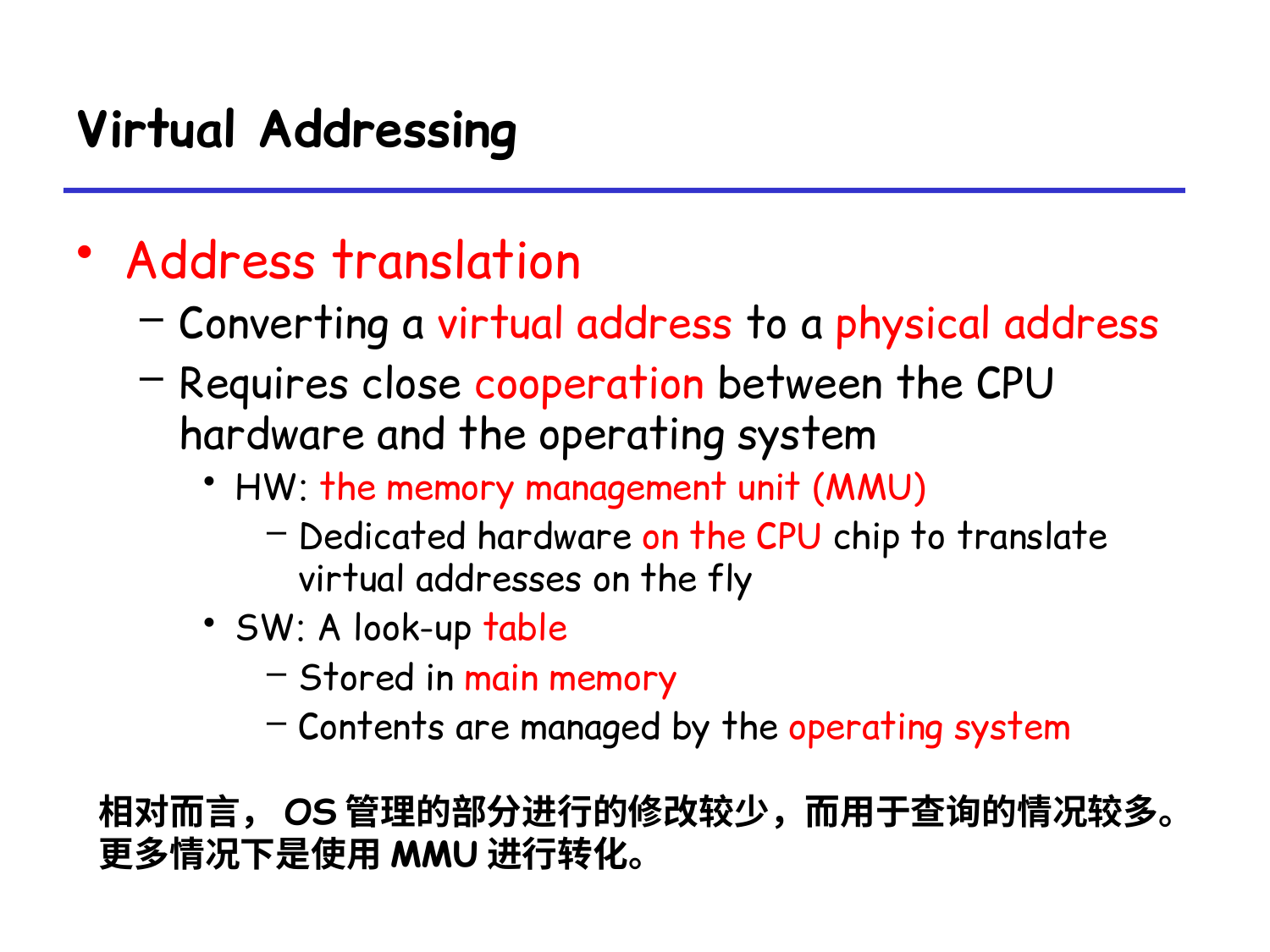

# Virtual Addressing
Address translation
Converting a virtual address to a physical address
Requires close cooperation between the CPU hardware and the operating system
HW: the memory management unit (MMU)
Dedicated hardware on the CPU chip to translate virtual addresses on the fly
SW: A look-up table
Stored in main memory
Contents are managed by the operating system
相对而言，OS管理的部分进行的修改较少，而用于查询的情况较多。
更多情况下是使用MMU进行转化。
38